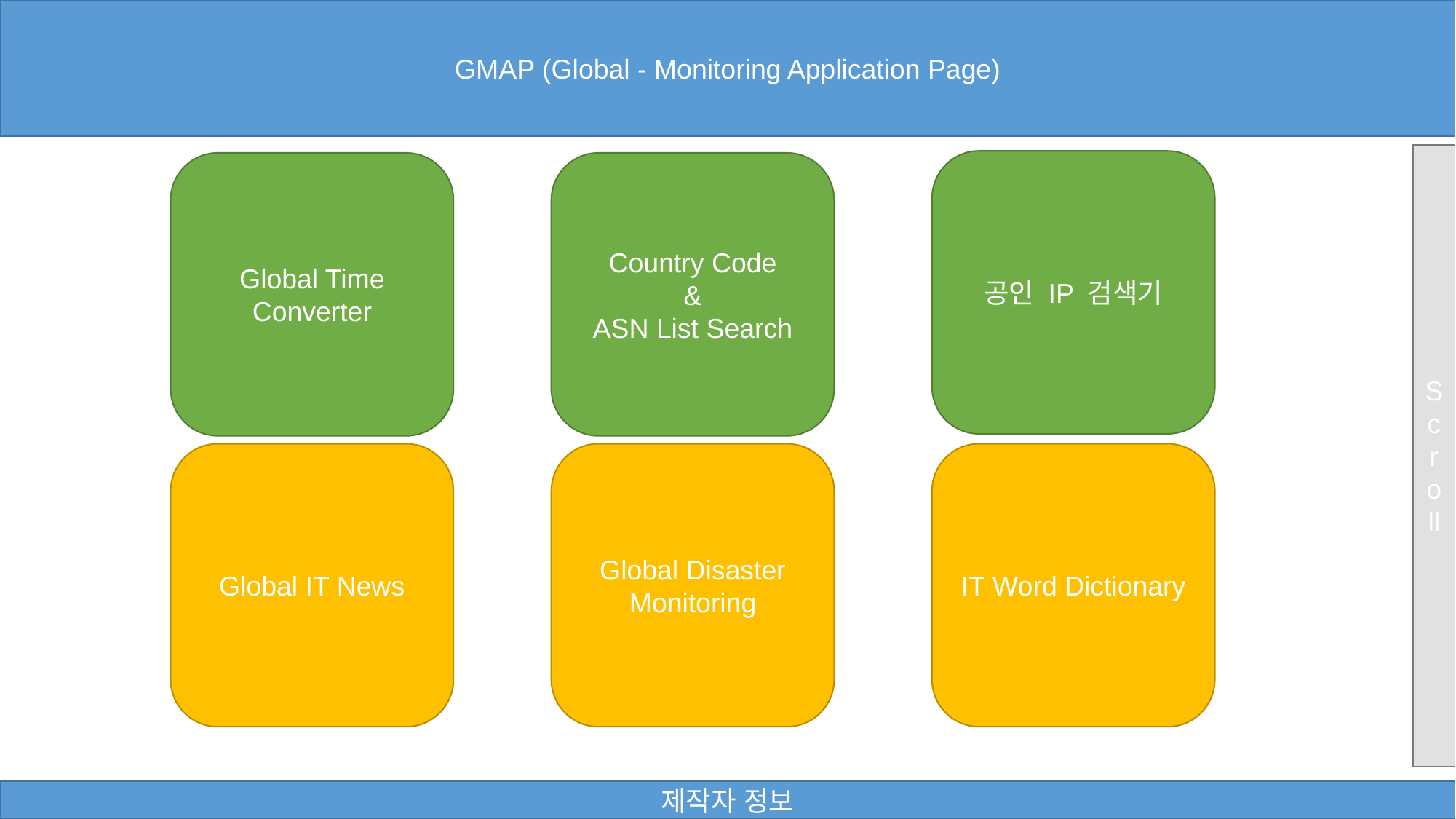

GMAP (Global - Monitoring Application Page)
Scroll
공인 IP 검색기
Global Time
Converter
Country Code
&
ASN List Search
Global IT News
Global Disaster Monitoring
IT Word Dictionary
제작자 정보